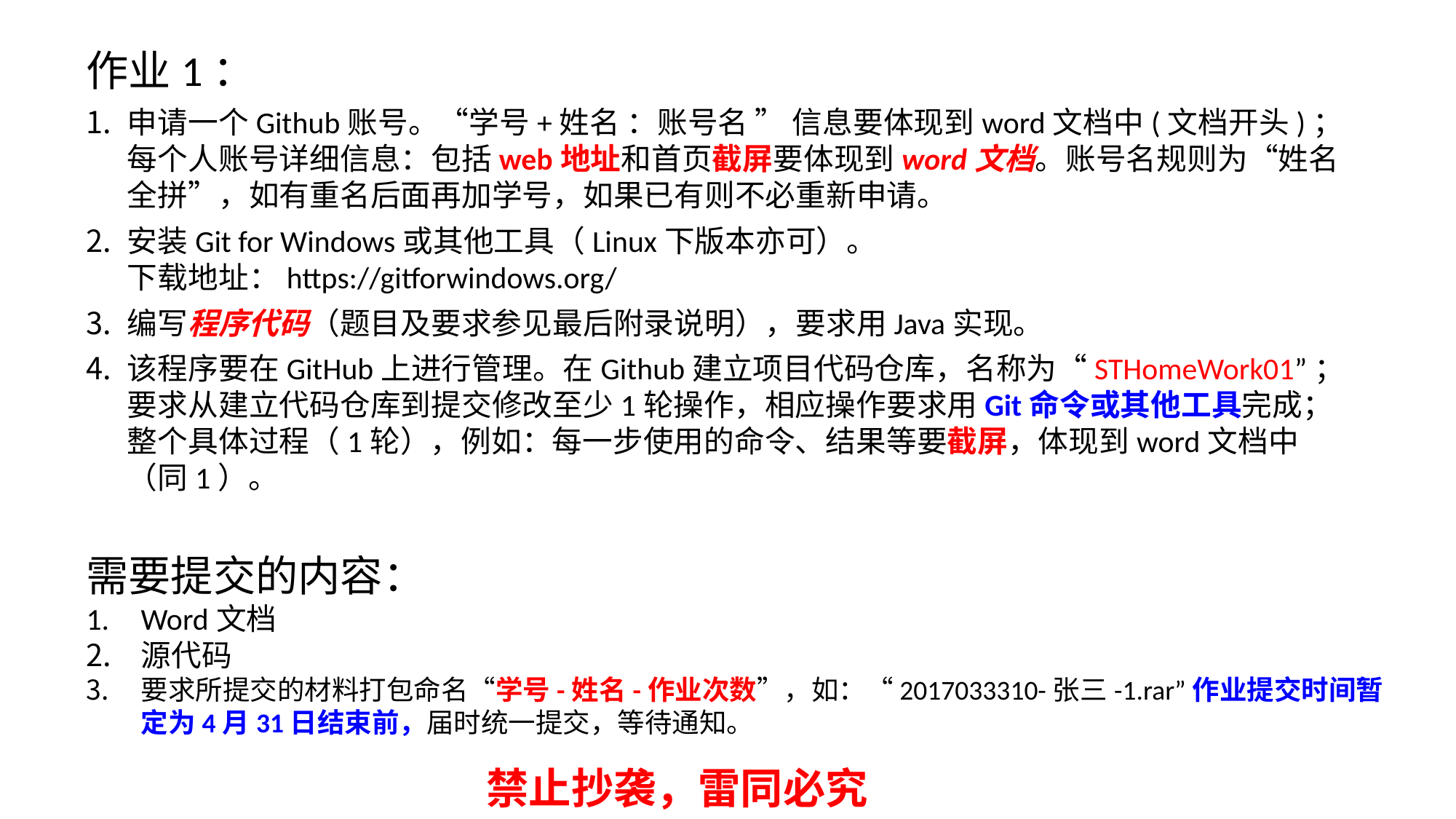

作业1：
申请一个Github账号。“学号+姓名 ：账号名 ” 信息要体现到word文档中(文档开头)；每个人账号详细信息：包括web地址和首页截屏要体现到word文档。账号名规则为“姓名全拼”，如有重名后面再加学号，如果已有则不必重新申请。
安装Git for Windows或其他工具（Linux下版本亦可）。 下载地址：https://gitforwindows.org/
编写程序代码（题目及要求参见最后附录说明），要求用Java实现。
该程序要在GitHub上进行管理。在Github建立项目代码仓库，名称为“STHomeWork01”；要求从建立代码仓库到提交修改至少1轮操作，相应操作要求用Git命令或其他工具完成；整个具体过程（1轮），例如：每一步使用的命令、结果等要截屏，体现到word文档中（同1）。

需要提交的内容：
Word文档
源代码
要求所提交的材料打包命名“学号-姓名-作业次数”，如：“2017033310-张三-1.rar”作业提交时间暂定为4月31日结束前，届时统一提交，等待通知。

禁止抄袭，雷同必究